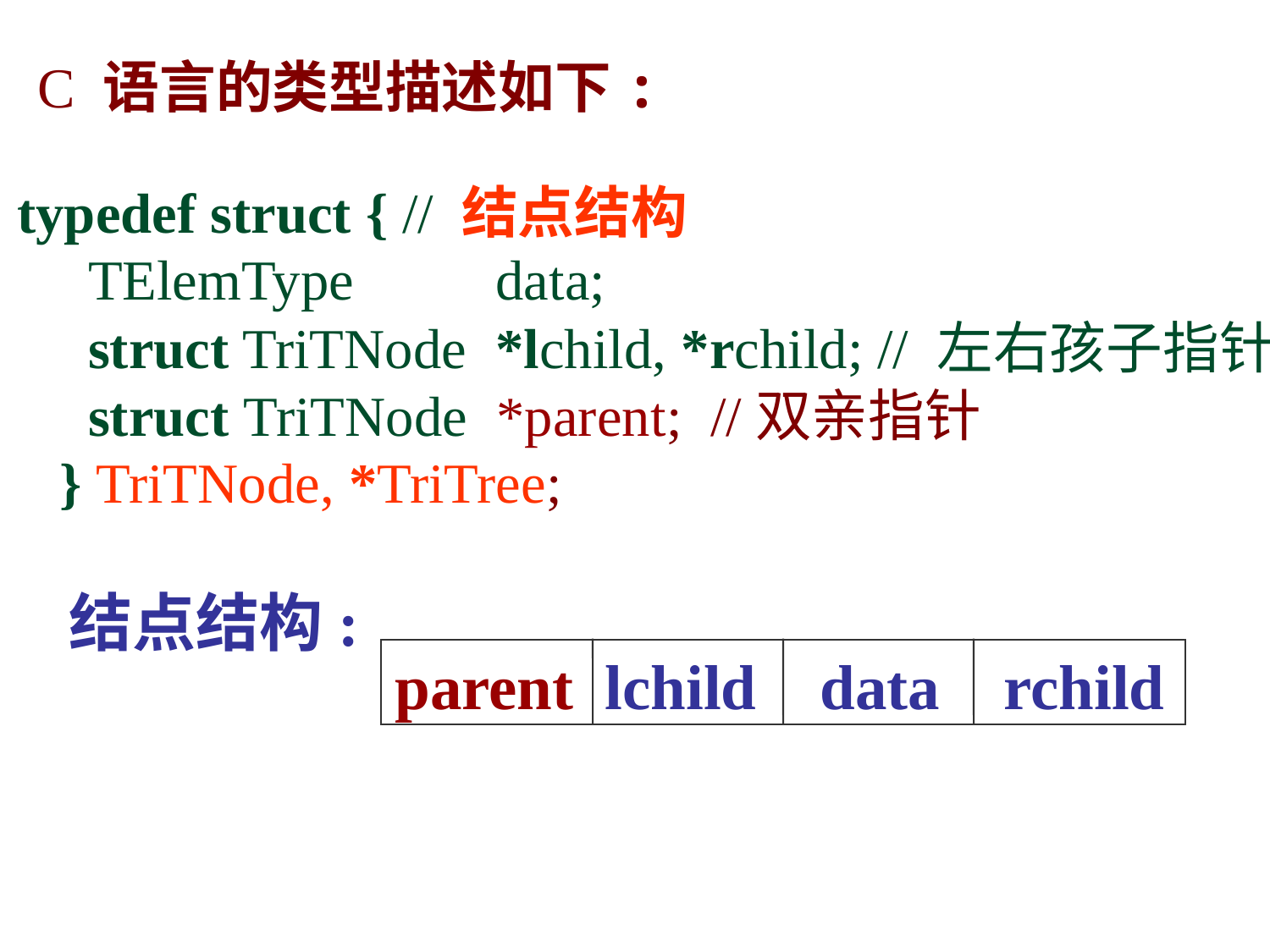

C 语言的类型描述如下:
typedef struct { // 结点结构
     TElemType          data;
     struct TriTNode  *lchild, *rchild; // 左右孩子指针
     struct TriTNode  *parent;  //双亲指针
   } TriTNode, *TriTree;
结点结构:
parent  lchild    data    rchild